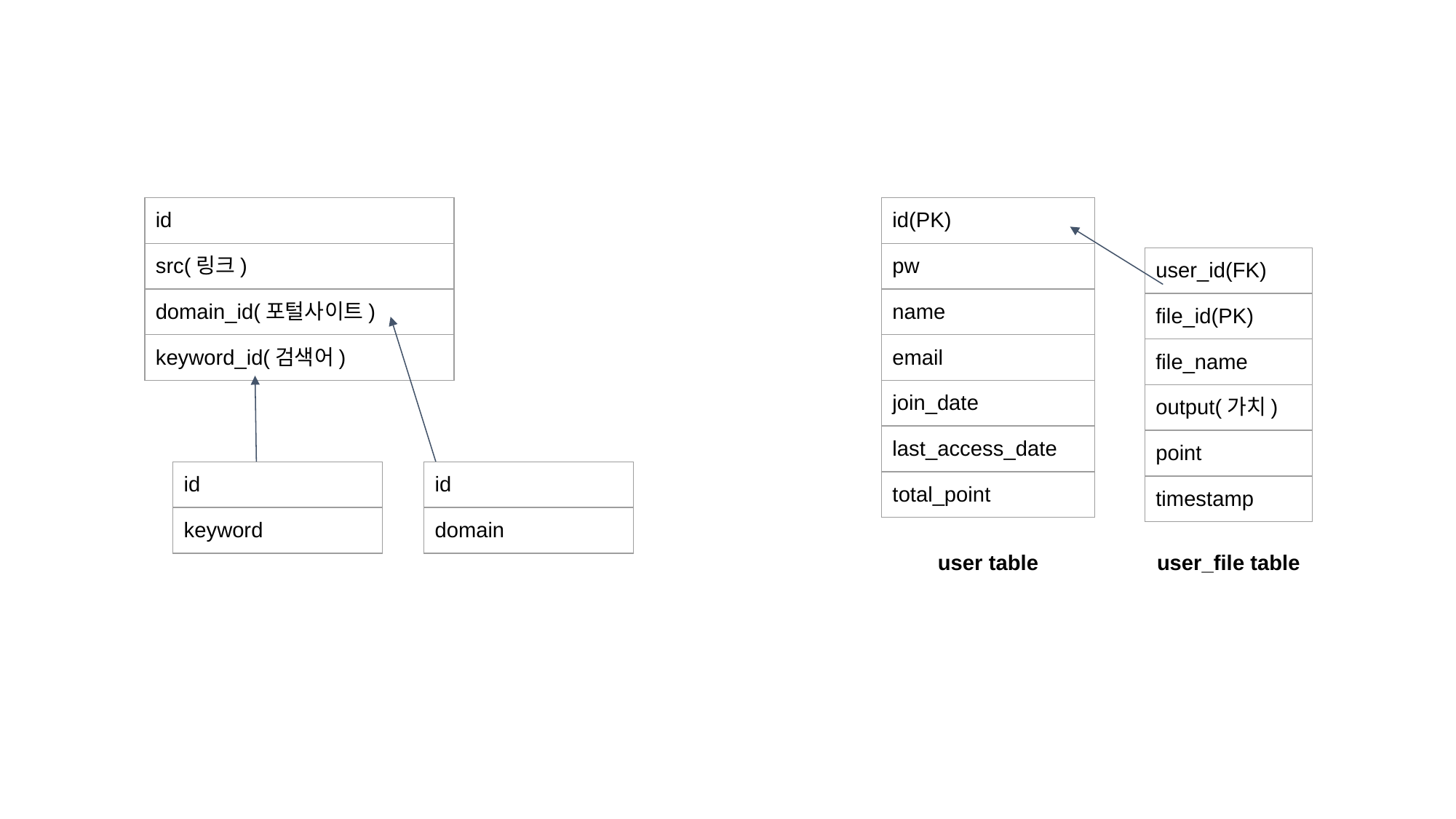

| id |
| --- |
| src(링크) |
| domain\_id(포털사이트) |
| keyword\_id(검색어) |
| id(PK) |
| --- |
| pw |
| name |
| email |
| join\_date |
| last\_access\_date |
| total\_point |
| user\_id(FK) |
| --- |
| file\_id(PK) |
| file\_name |
| output(가치) |
| point |
| timestamp |
| id |
| --- |
| keyword |
| id |
| --- |
| domain |
user table
user_file table